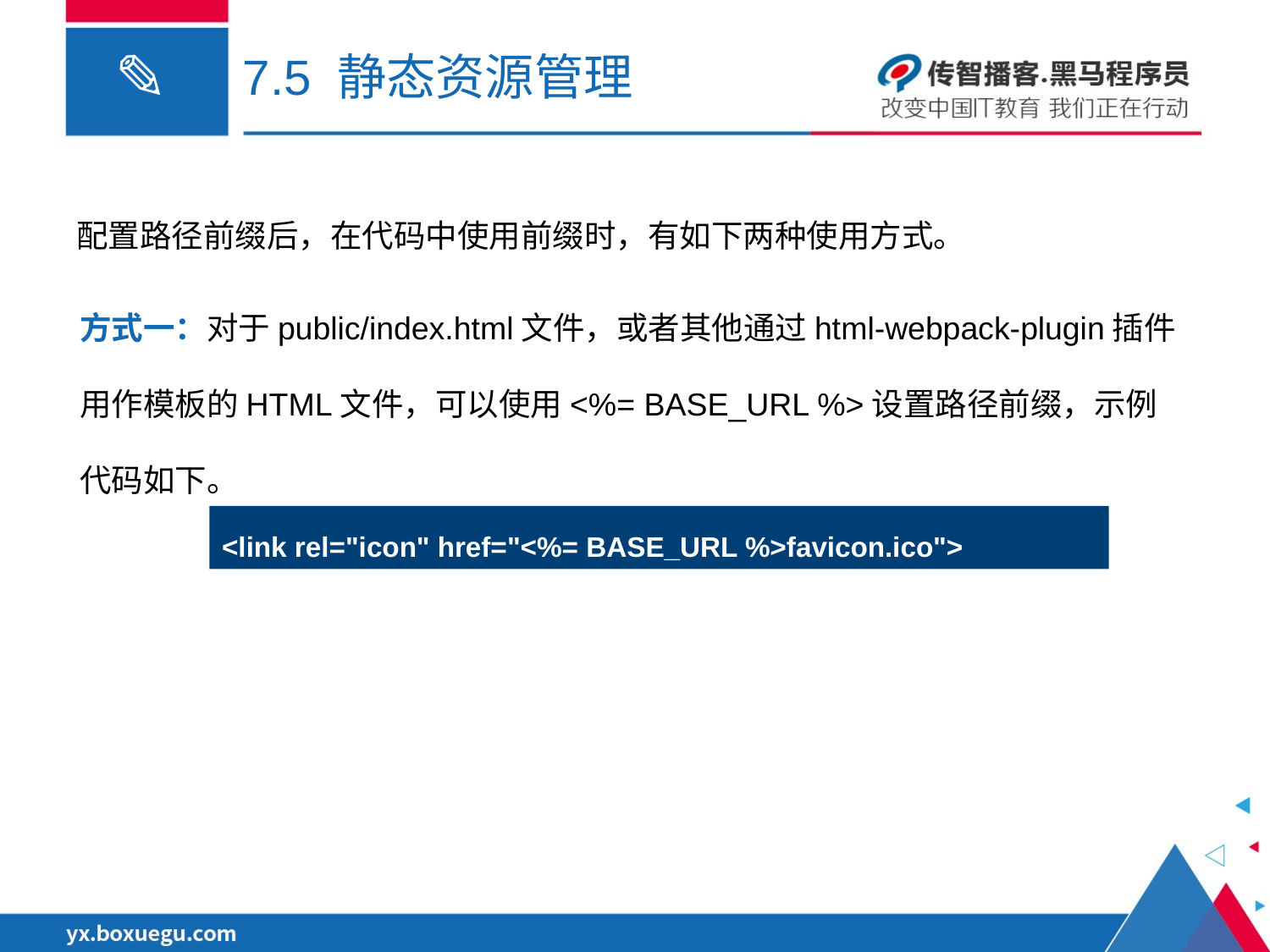

# 7.5 静态资源管理
配置路径前缀后，在代码中使用前缀时，有如下两种使用方式。
方式一：对于public/index.html文件，或者其他通过html-webpack-plugin插件用作模板的HTML文件，可以使用<%= BASE_URL %>设置路径前缀，示例代码如下。
<link rel="icon" href="<%= BASE_URL %>favicon.ico">